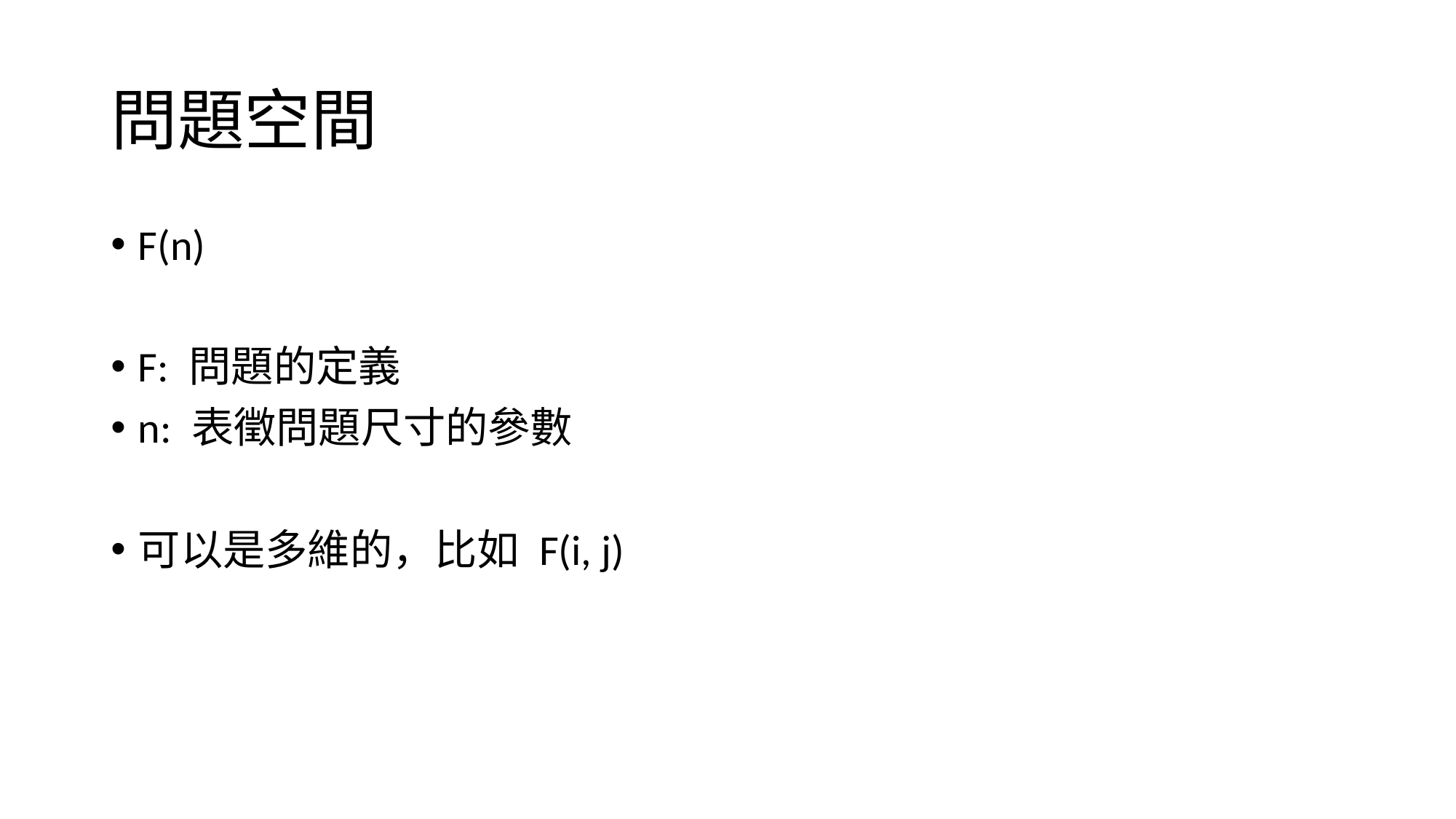

# 問題空間
F(n)

F: 問題的定義
n: 表徵問題尺寸的參數

可以是多維的，比如 F(i, j)